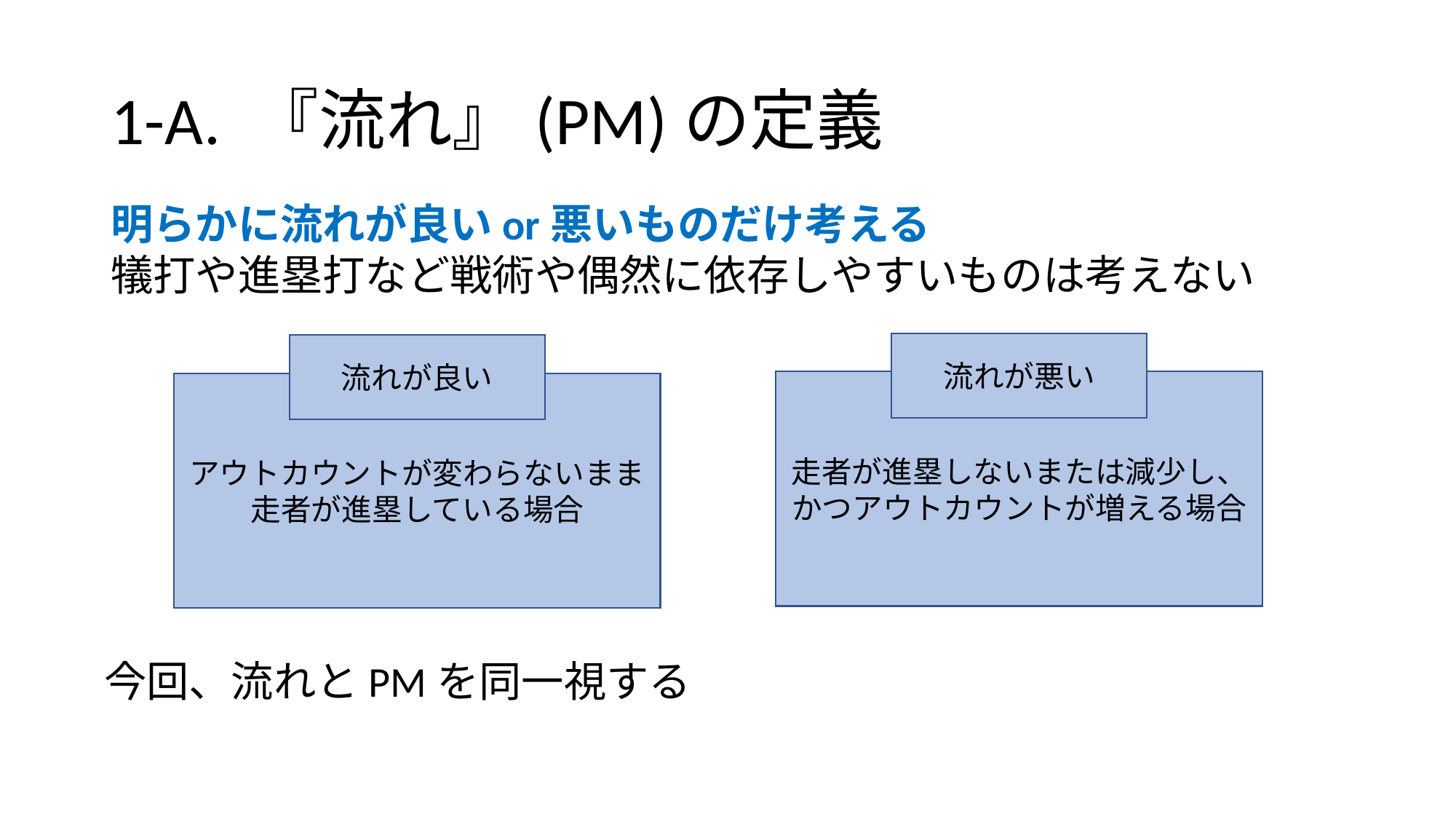

# 1-A. 『流れ』(PM)の定義
明らかに流れが良いor悪いものだけ考える
犠打や進塁打など戦術や偶然に依存しやすいものは考えない

流れが悪い
走者が進塁しないまたは減少し、
かつアウトカウントが増える場合
流れが良い
アウトカウントが変わらないまま走者が進塁している場合
今回、流れとPMを同一視する